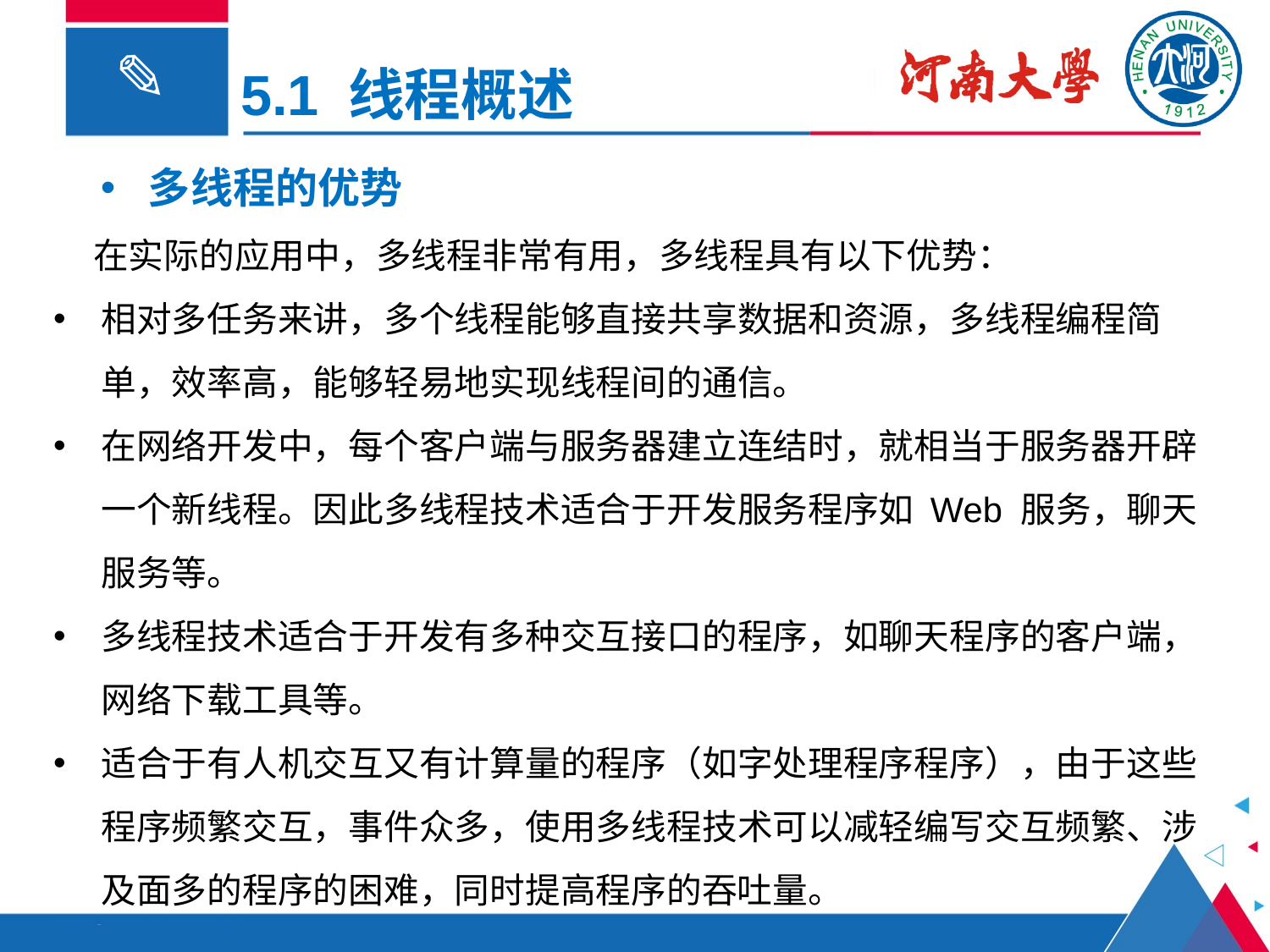

5.1 线程概述
多线程的优势
    在实际的应用中，多线程非常有用，多线程具有以下优势：
相对多任务来讲，多个线程能够直接共享数据和资源，多线程编程简单，效率高，能够轻易地实现线程间的通信。
在网络开发中，每个客户端与服务器建立连结时，就相当于服务器开辟一个新线程。因此多线程技术适合于开发服务程序如 Web 服务，聊天服务等。
多线程技术适合于开发有多种交互接口的程序，如聊天程序的客户端，网络下载工具等。
适合于有人机交互又有计算量的程序（如字处理程序程序），由于这些程序频繁交互，事件众多，使用多线程技术可以减轻编写交互频繁、涉及面多的程序的困难，同时提高程序的吞吐量。